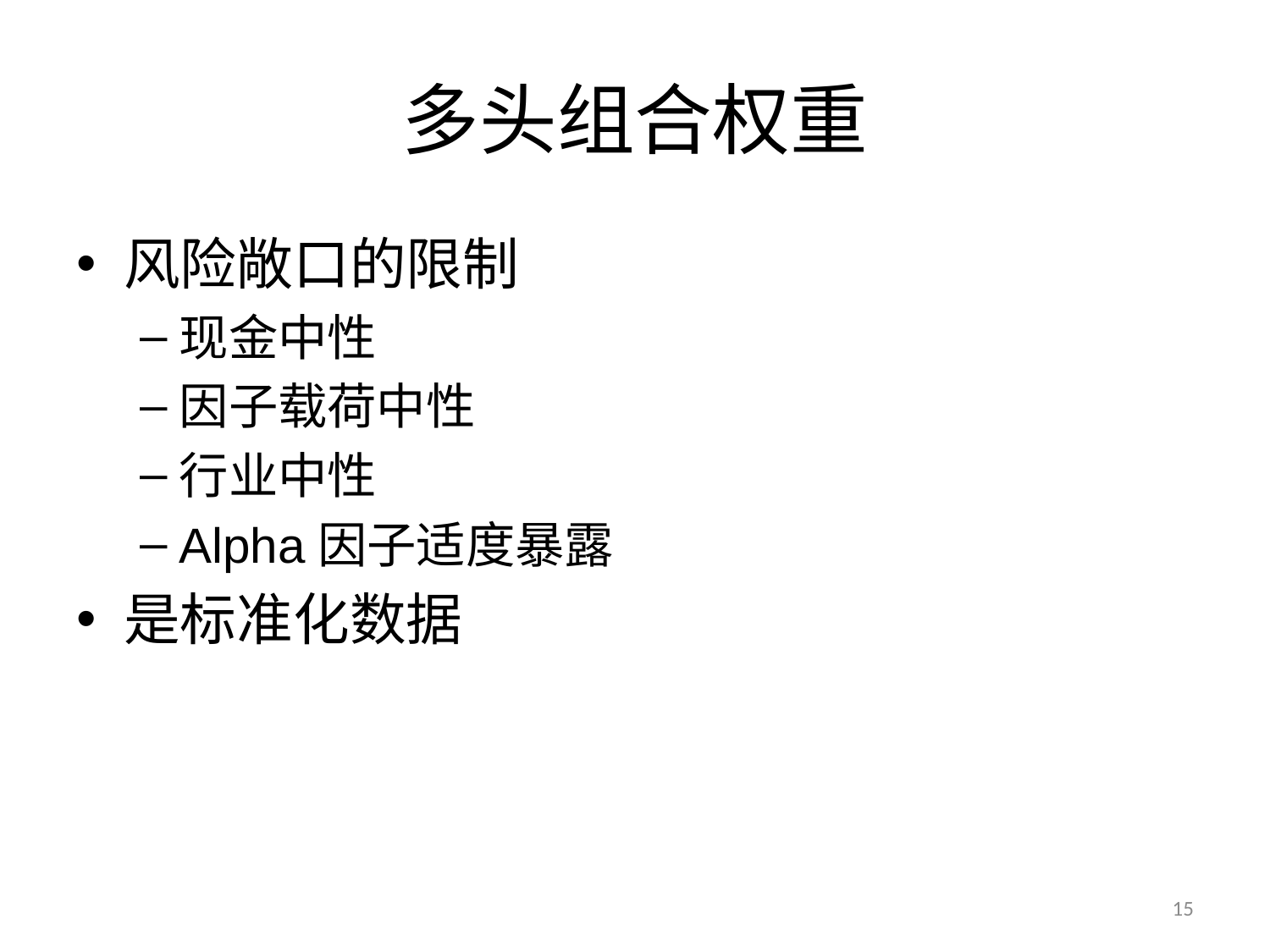

# 多头组合权重
风险敞口的限制
现金中性
因子载荷中性
行业中性
Alpha因子适度暴露
是标准化数据

15